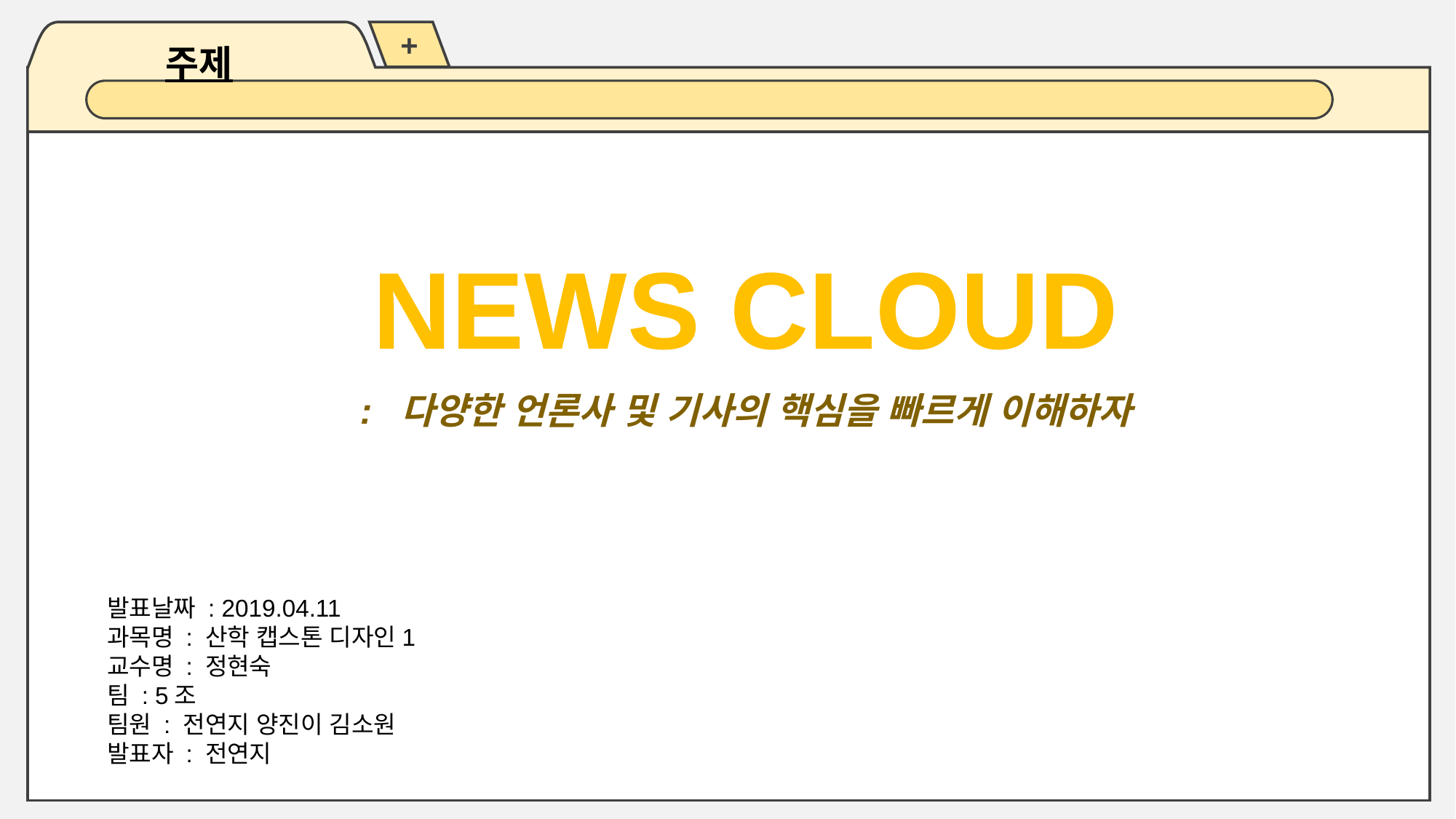

주제
+

NEWS CLOUD

:  다양한 언론사 및 기사의 핵심을 빠르게 이해하자

발표날짜 : 2019.04.11
과목명 : 산학 캡스톤 디자인1
교수명 : 정현숙
팀 : 5조
팀원 : 전연지 양진이 김소원
발표자 : 전연지